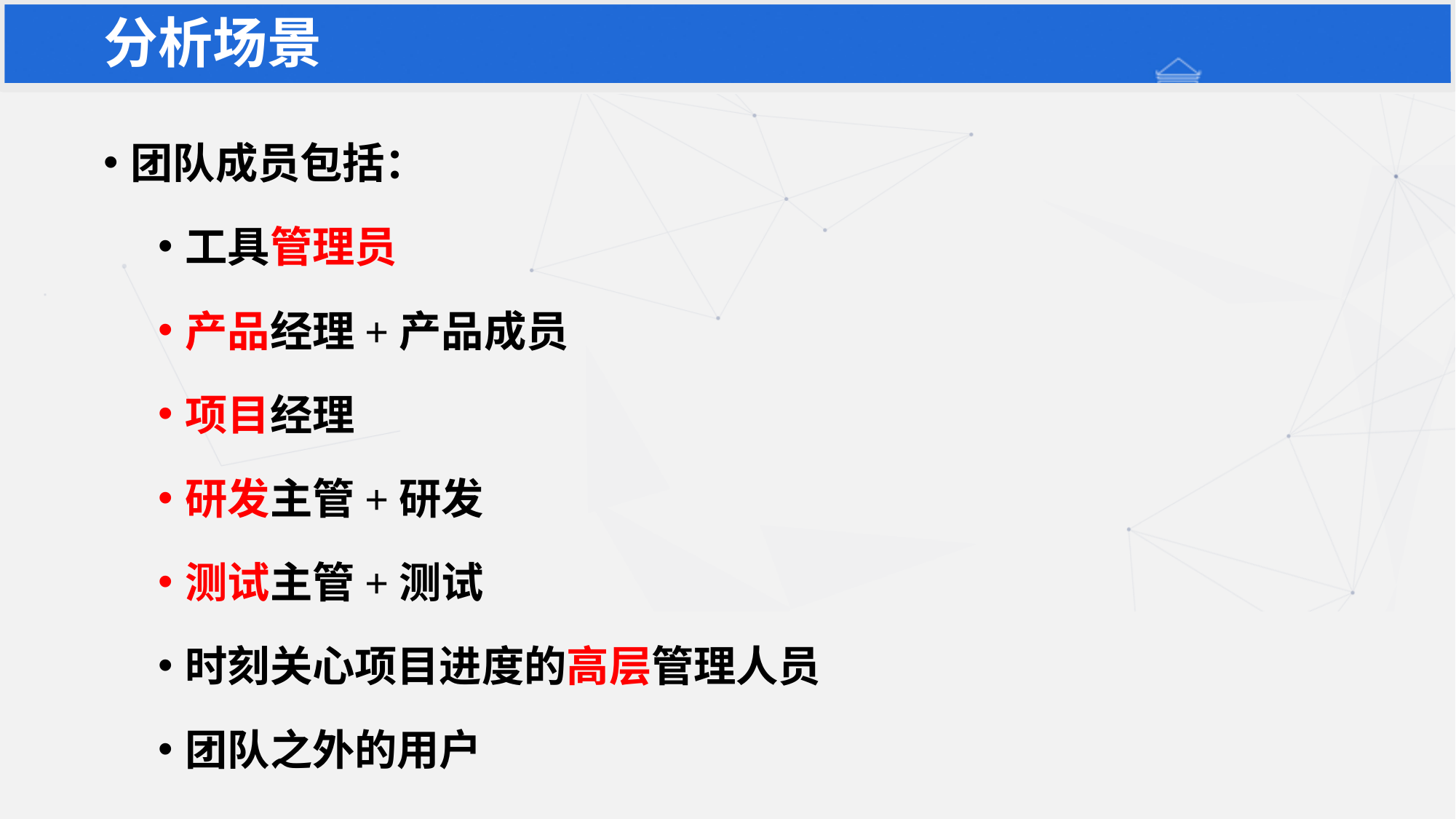

分析场景
团队成员包括：
工具管理员
产品经理+产品成员
项目经理
研发主管+研发
测试主管+测试
时刻关心项目进度的高层管理人员
团队之外的用户